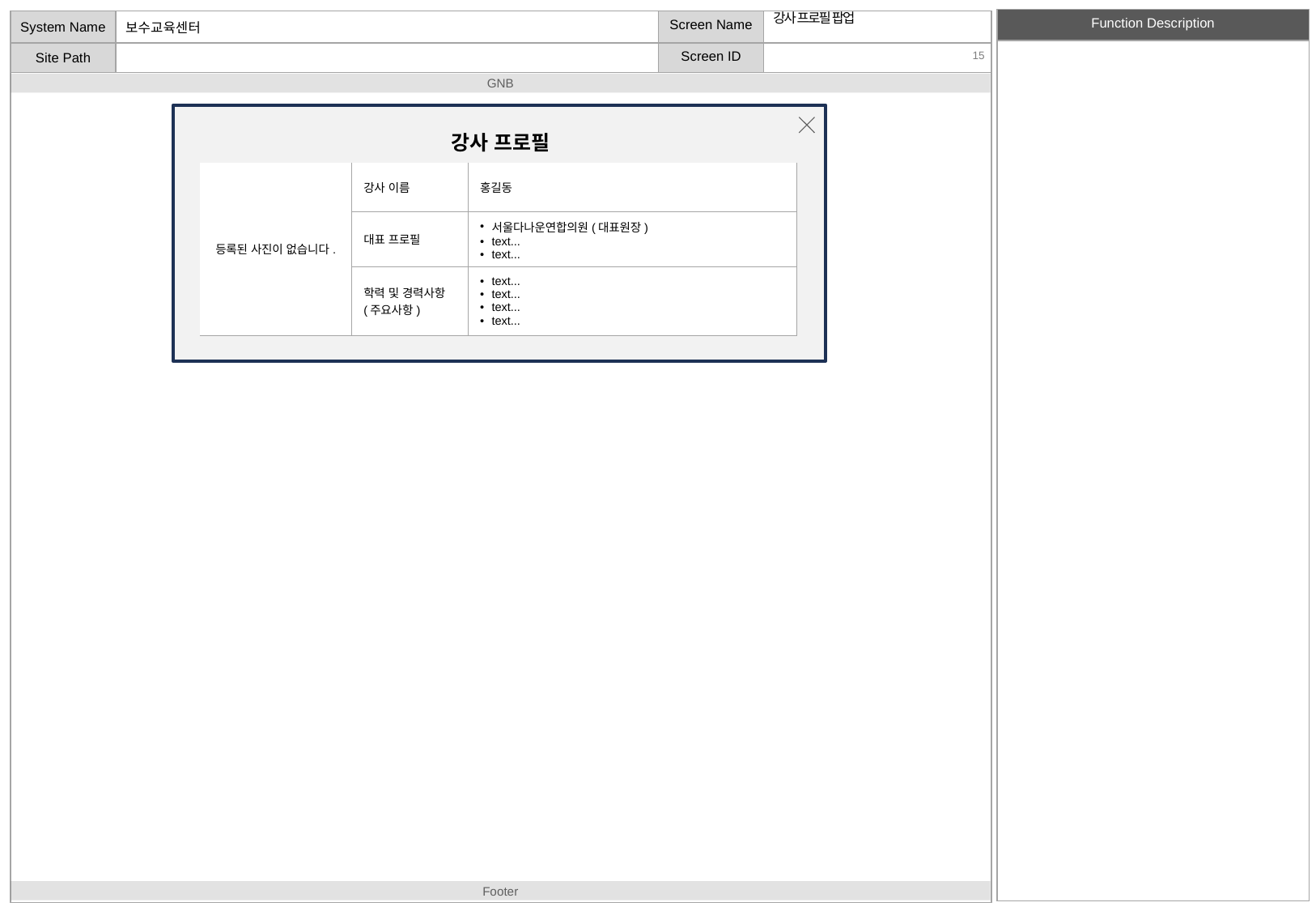

강사 프로필 팝업

#

강사 프로필
| 등록된 사진이 없습니다. | 강사 이름 | 홍길동 |
| --- | --- | --- |
|  | 대표 프로필 | 서울다나운연합의원(대표원장) text... text... |
|  | 학력 및 경력사항 (주요사항) | text... text... text... text... |